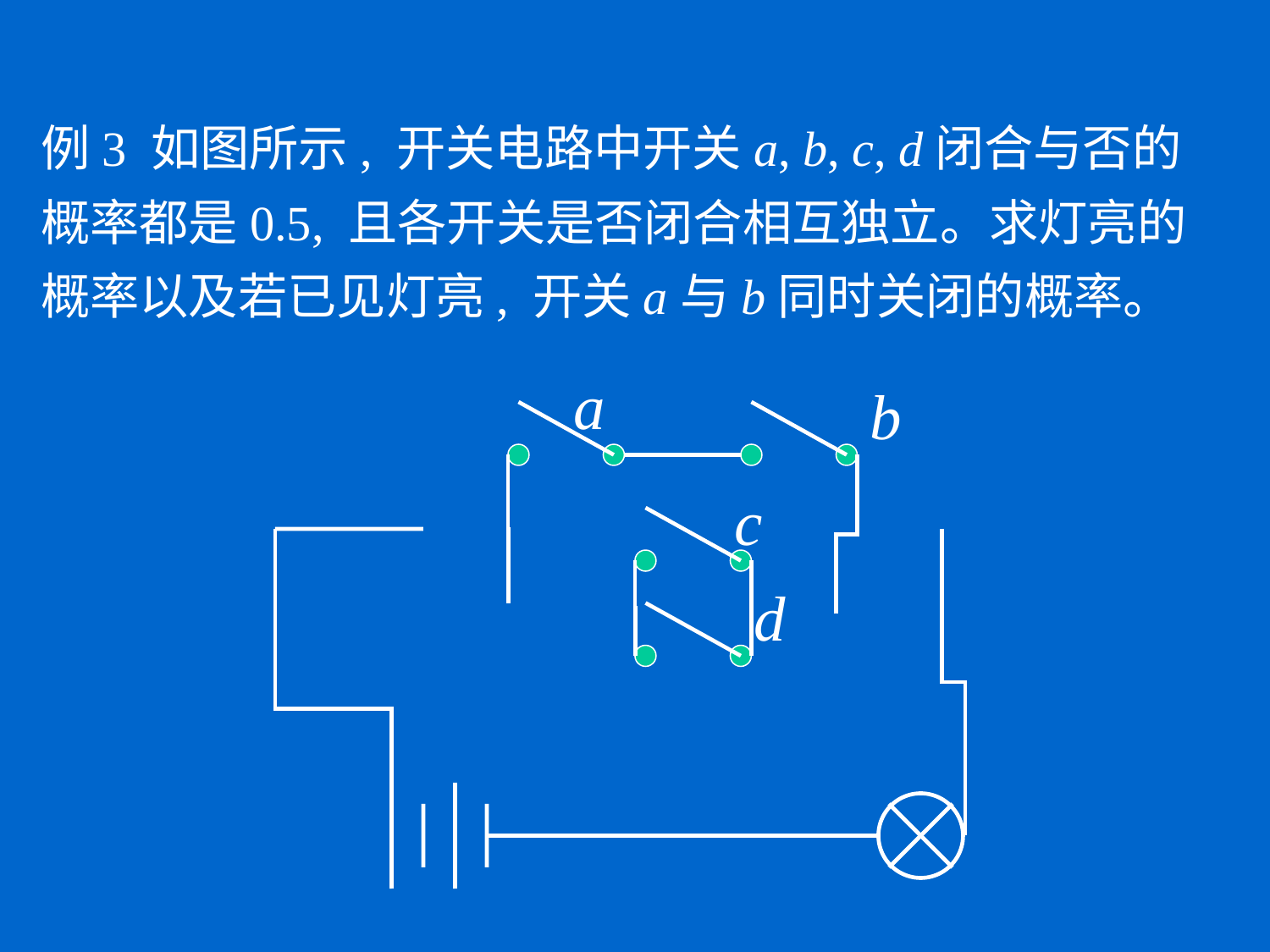

# 例3 如图所示, 开关电路中开关a, b, c, d闭合与否的概率都是0.5, 且各开关是否闭合相互独立。求灯亮的概率以及若已见灯亮, 开关a与b同时关闭的概率。
a
b

c
d